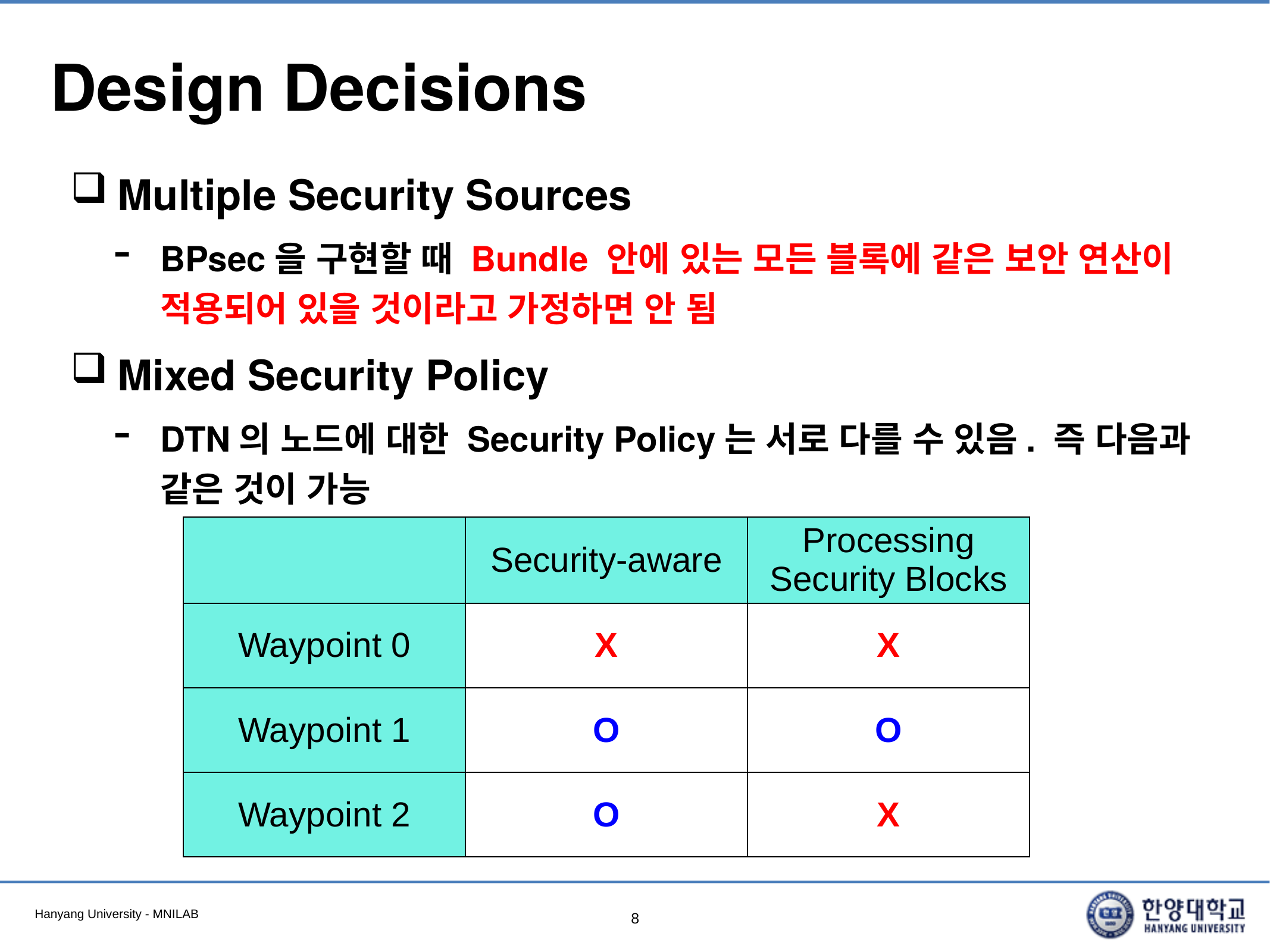

# Design Decisions
Multiple Security Sources
BPsec을 구현할 때 Bundle 안에 있는 모든 블록에 같은 보안 연산이 적용되어 있을 것이라고 가정하면 안 됨
Mixed Security Policy
DTN의 노드에 대한 Security Policy는 서로 다를 수 있음. 즉 다음과 같은 것이 가능

|  | Security-aware | Processing Security Blocks |
| --- | --- | --- |
| Waypoint 0 | X | X |
| Waypoint 1 | O | O |
| Waypoint 2 | O | X |
8